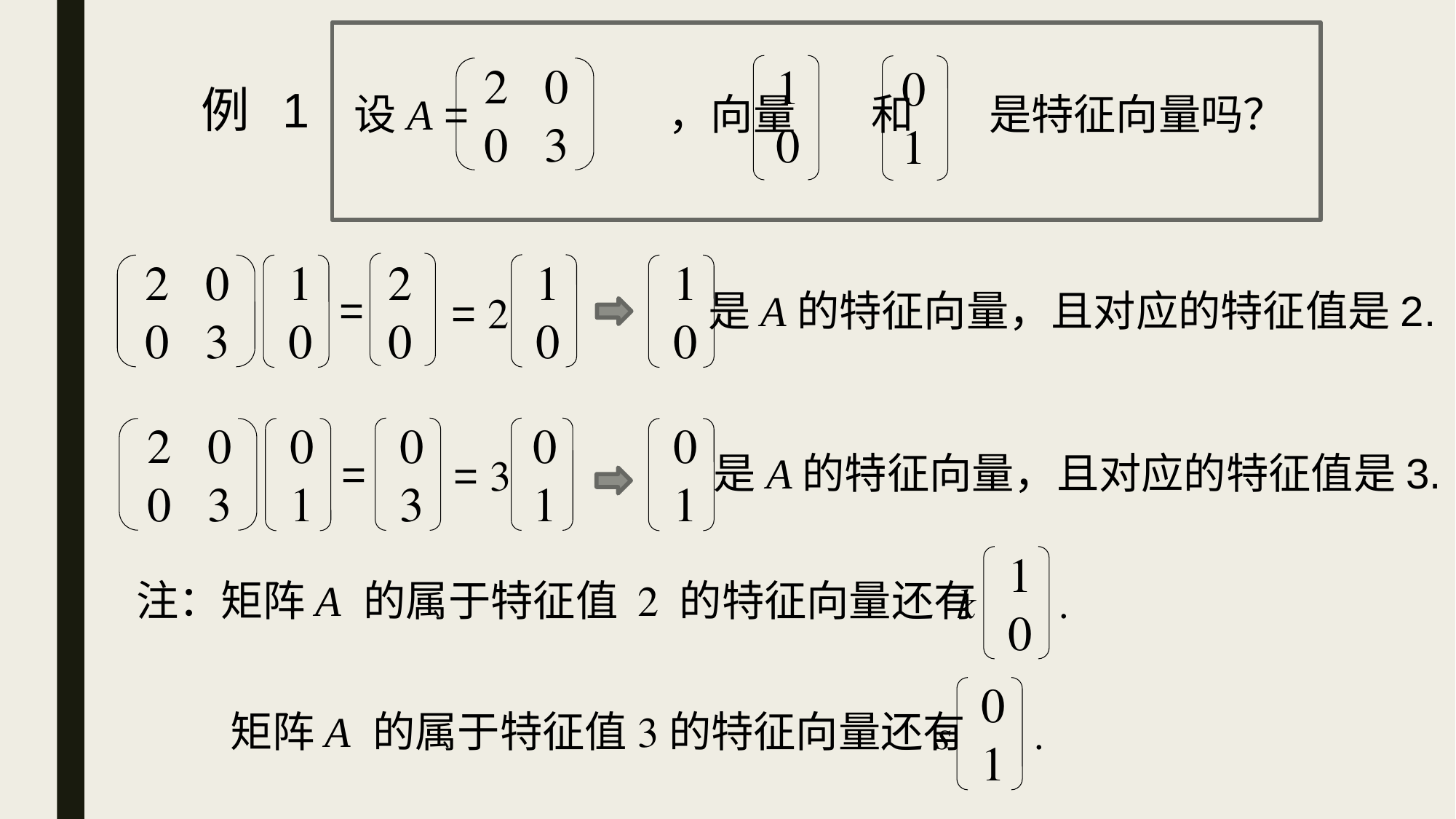

20
03
10
01

例  1
设A =                ，向量        和        是特征向量吗？
20
10
20
03
10
10

=
是A的特征向量，且对应的特征值是2.
 = 2

03
01
20
03
01
01

是A的特征向量，且对应的特征值是3.
=
= 3

10

注：矩阵A 的属于特征值 2 的特征向量还有
k        .
01

矩阵A 的属于特征值3的特征向量还有
 s        .